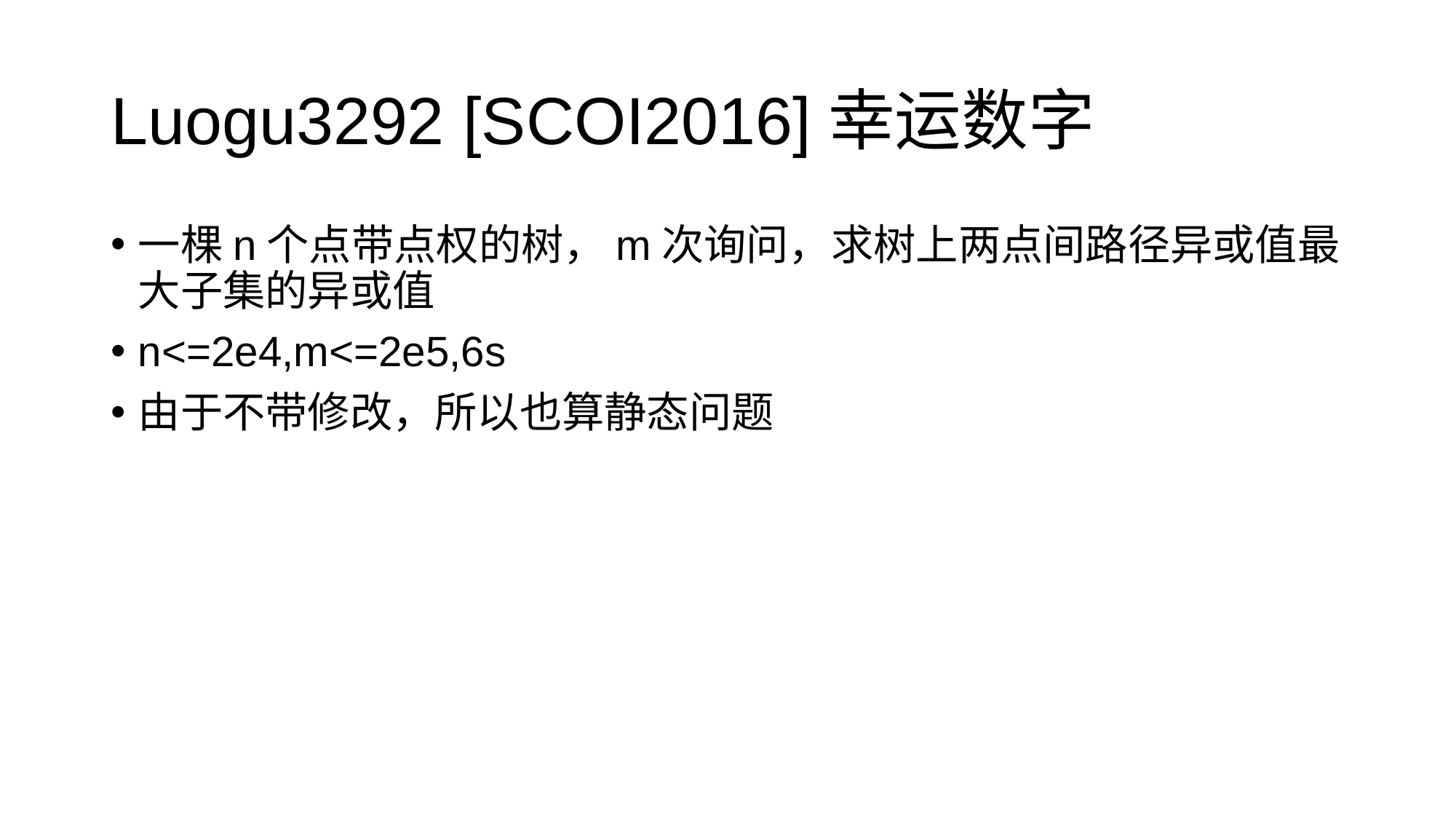

# Luogu3292 [SCOI2016]幸运数字
一棵n个点带点权的树，m次询问，求树上两点间路径异或值最大子集的异或值
n<=2e4,m<=2e5,6s
由于不带修改，所以也算静态问题